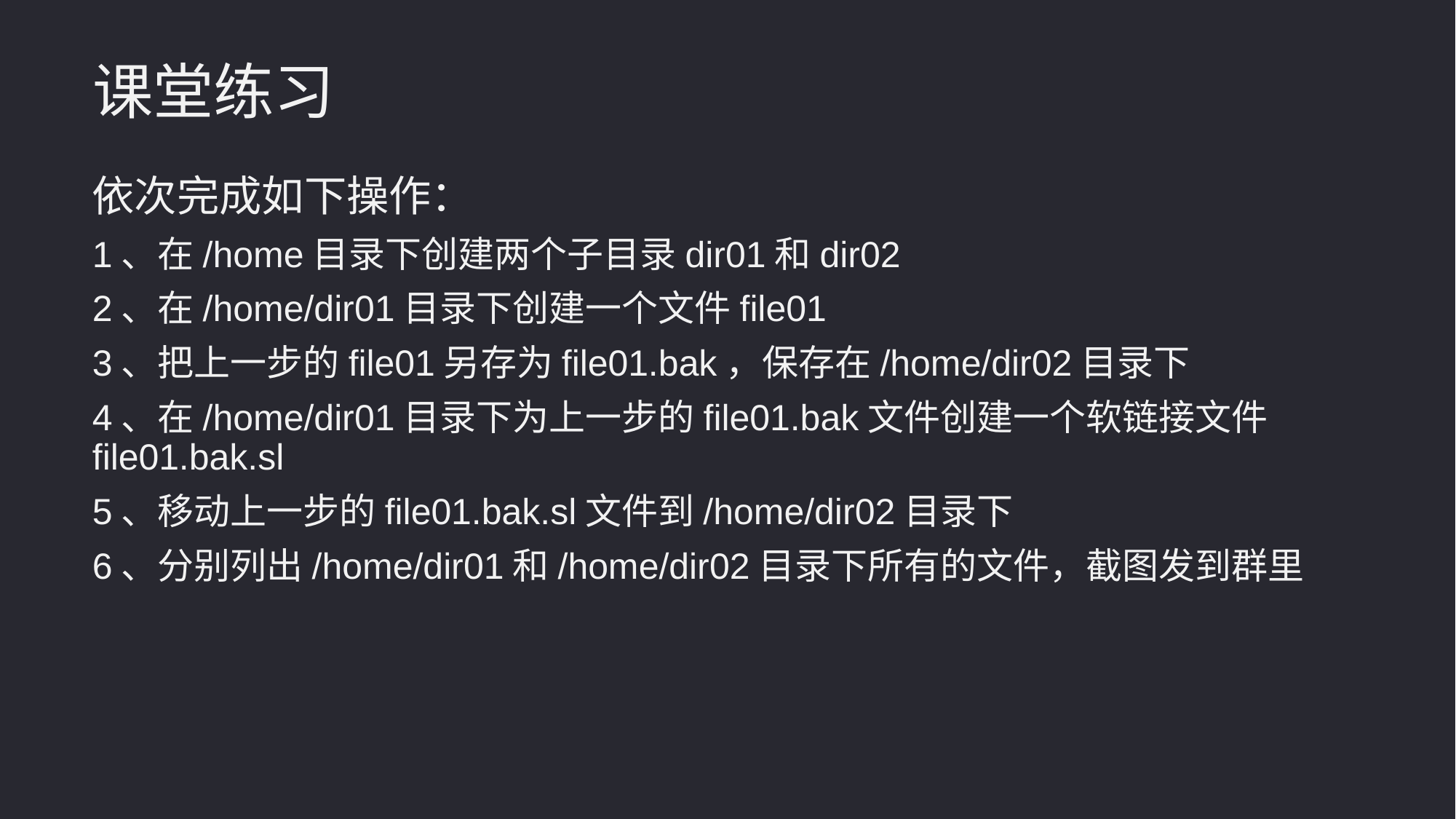

课堂练习
依次完成如下操作：
1、在/home目录下创建两个子目录dir01和dir02
2、在/home/dir01目录下创建一个文件file01
3、把上一步的file01另存为file01.bak，保存在/home/dir02目录下
4、在/home/dir01目录下为上一步的file01.bak文件创建一个软链接文件file01.bak.sl
5、移动上一步的file01.bak.sl文件到/home/dir02目录下
6、分别列出/home/dir01和/home/dir02目录下所有的文件，截图发到群里